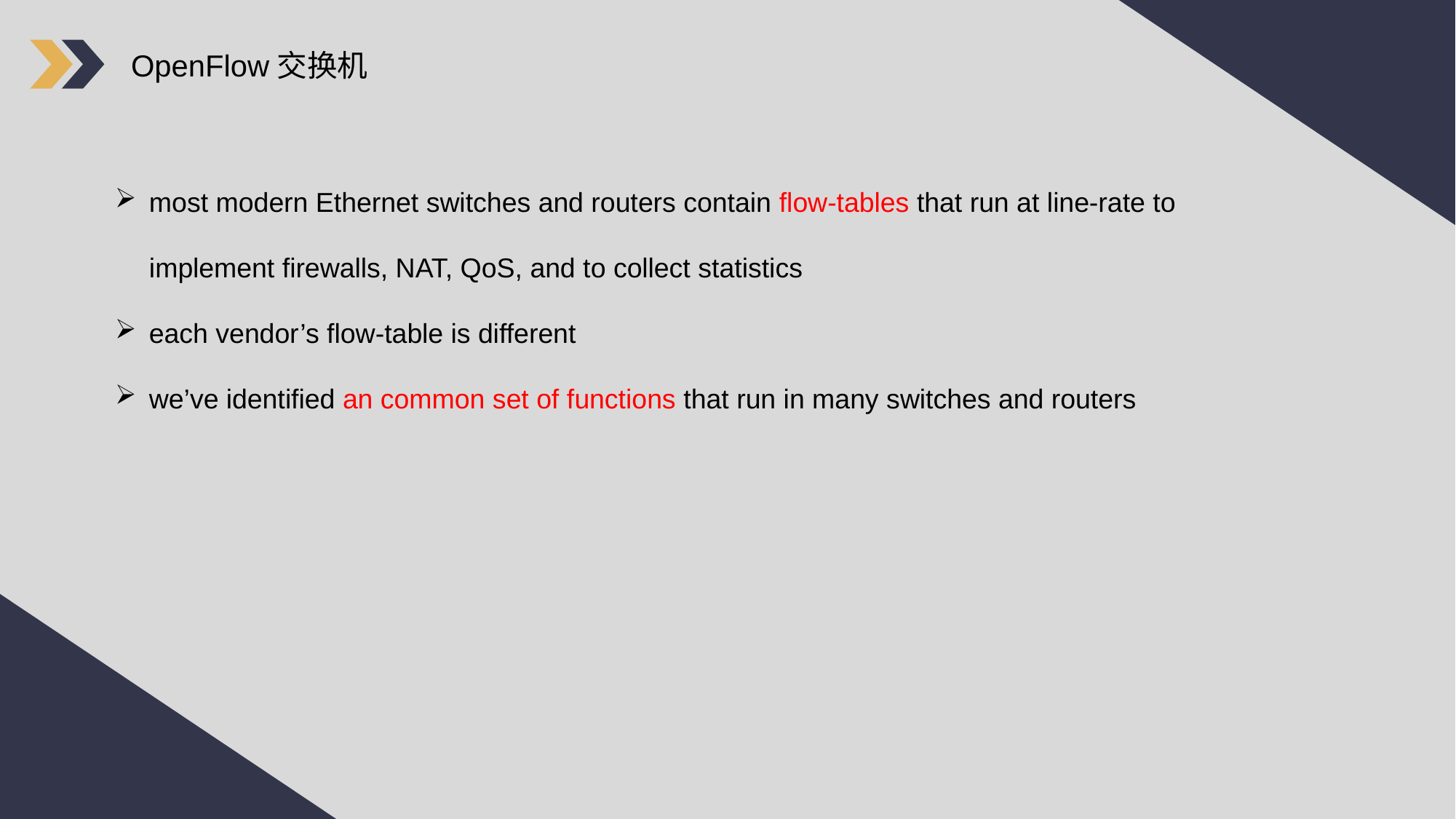

OpenFlow交换机
most modern Ethernet switches and routers contain flow-tables that run at line-rate to implement firewalls, NAT, QoS, and to collect statistics
each vendor’s flow-table is different
we’ve identified an common set of functions that run in many switches and routers